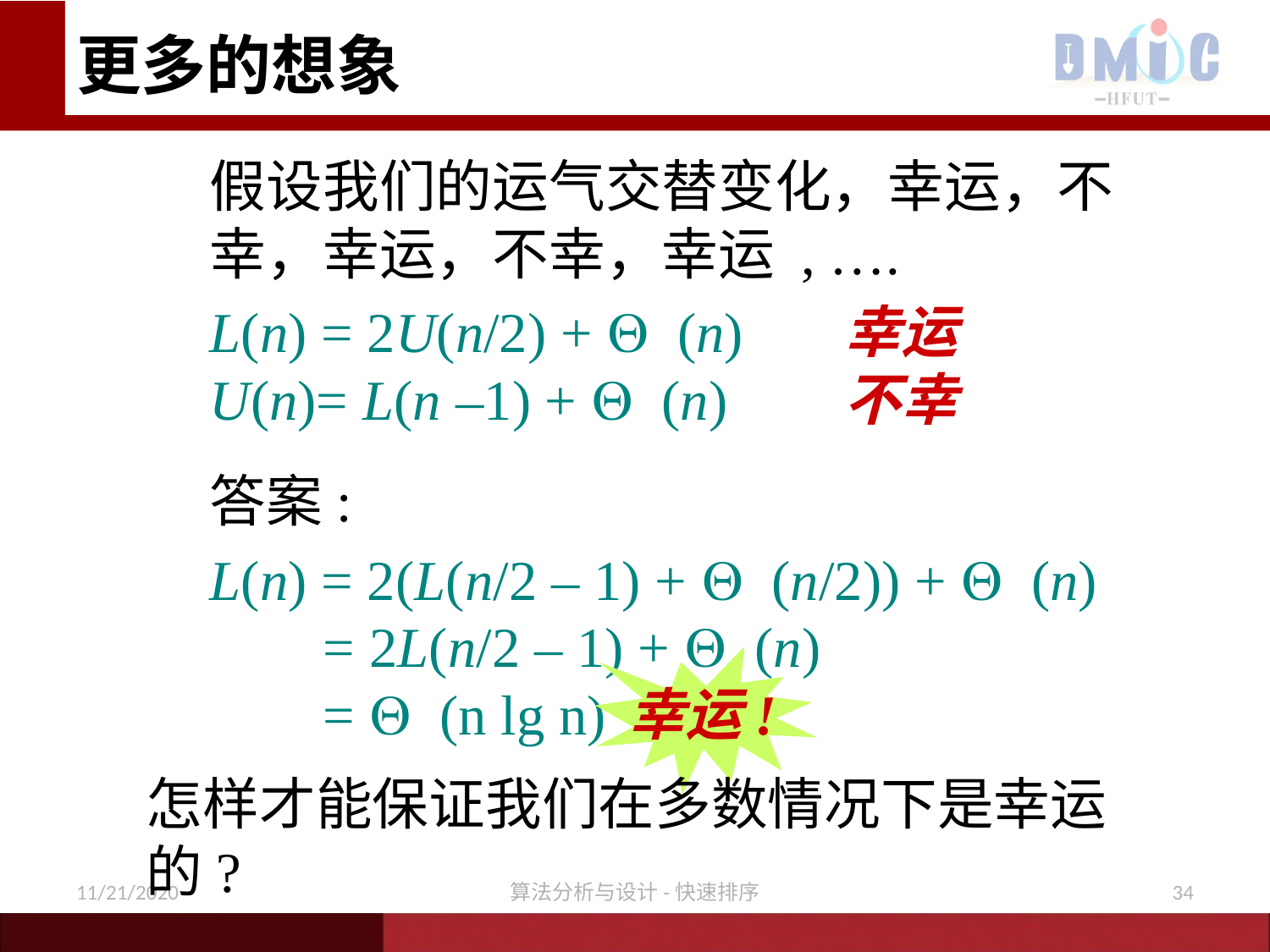

# 更多的想象

假设我们的运气交替变化，幸运，不幸，幸运，不幸，幸运 , ….

L(n) = 2U(n/2) + Θ (n)	幸运
U(n)= L(n –1) + Θ (n)	不幸

答案:

L(n) = 2(L(n/2 – 1) + Θ (n/2)) + Θ (n)
        = 2L(n/2 – 1) + Θ (n)
        = Θ (n lg n)

幸运!
怎样才能保证我们在多数情况下是幸运的?
11/21/2020
算法分析与设计-快速排序
34